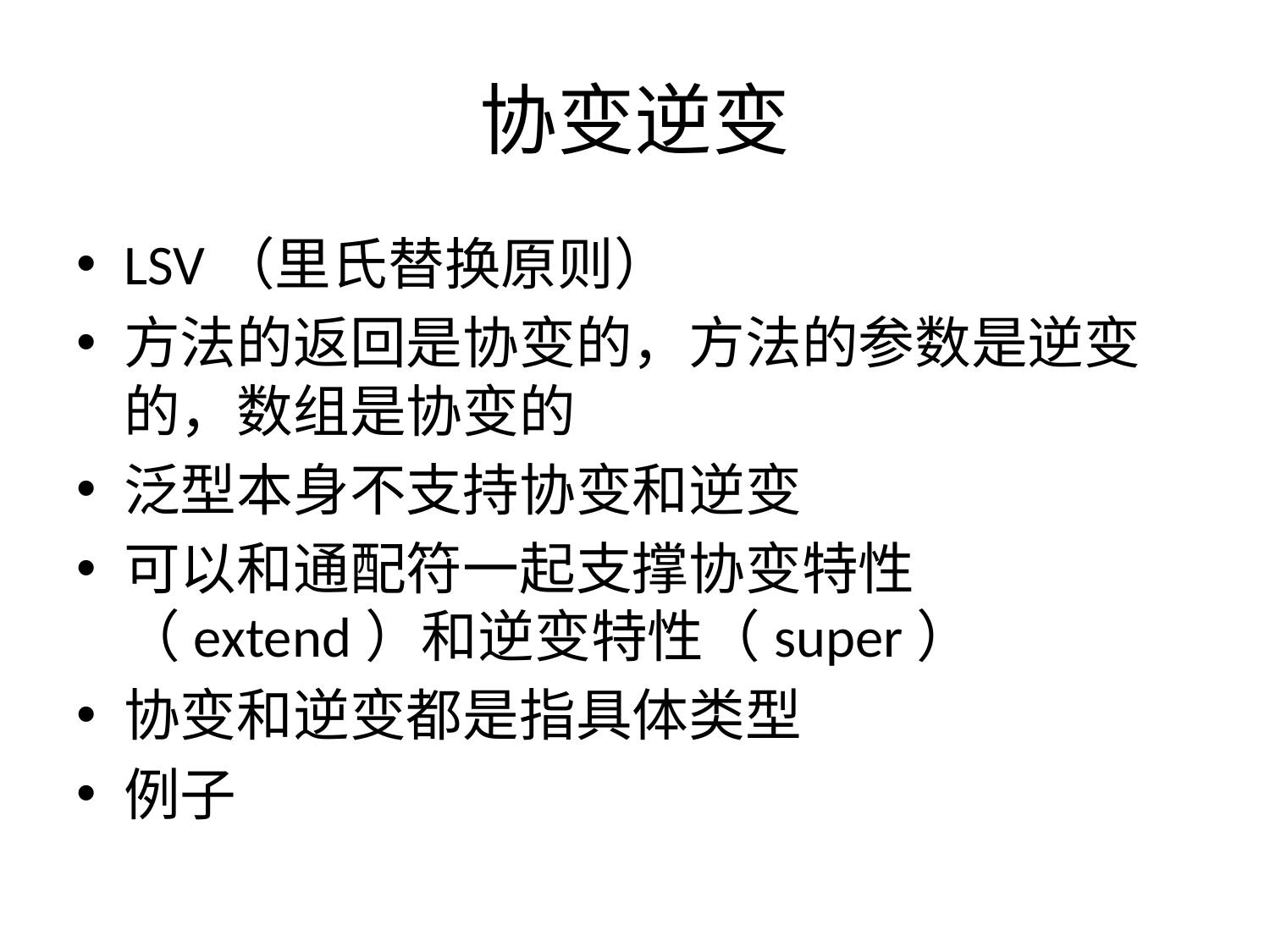

# 协变逆变
LSV（里氏替换原则）
方法的返回是协变的，方法的参数是逆变的，数组是协变的
泛型本身不支持协变和逆变
可以和通配符一起支撑协变特性（extend）和逆变特性（super）
协变和逆变都是指具体类型
例子